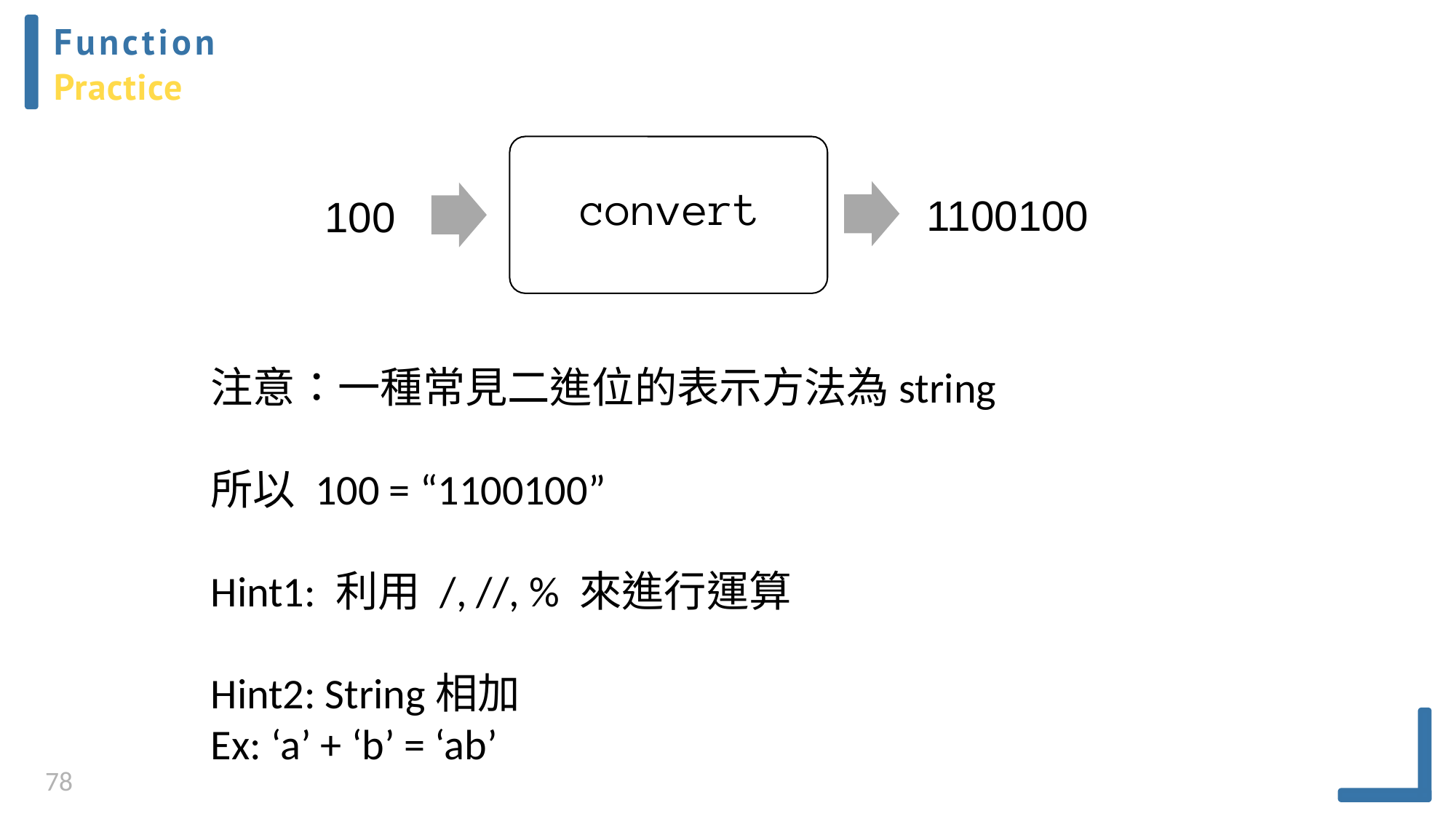

Function
Practice
convert

1100100
100
注意：一種常見二進位的表示方法為string

所以 100 = “1100100”

Hint1: 利用 /, //, % 來進行運算

Hint2: String相加
Ex: ‘a’ + ‘b’ = ‘ab’

78